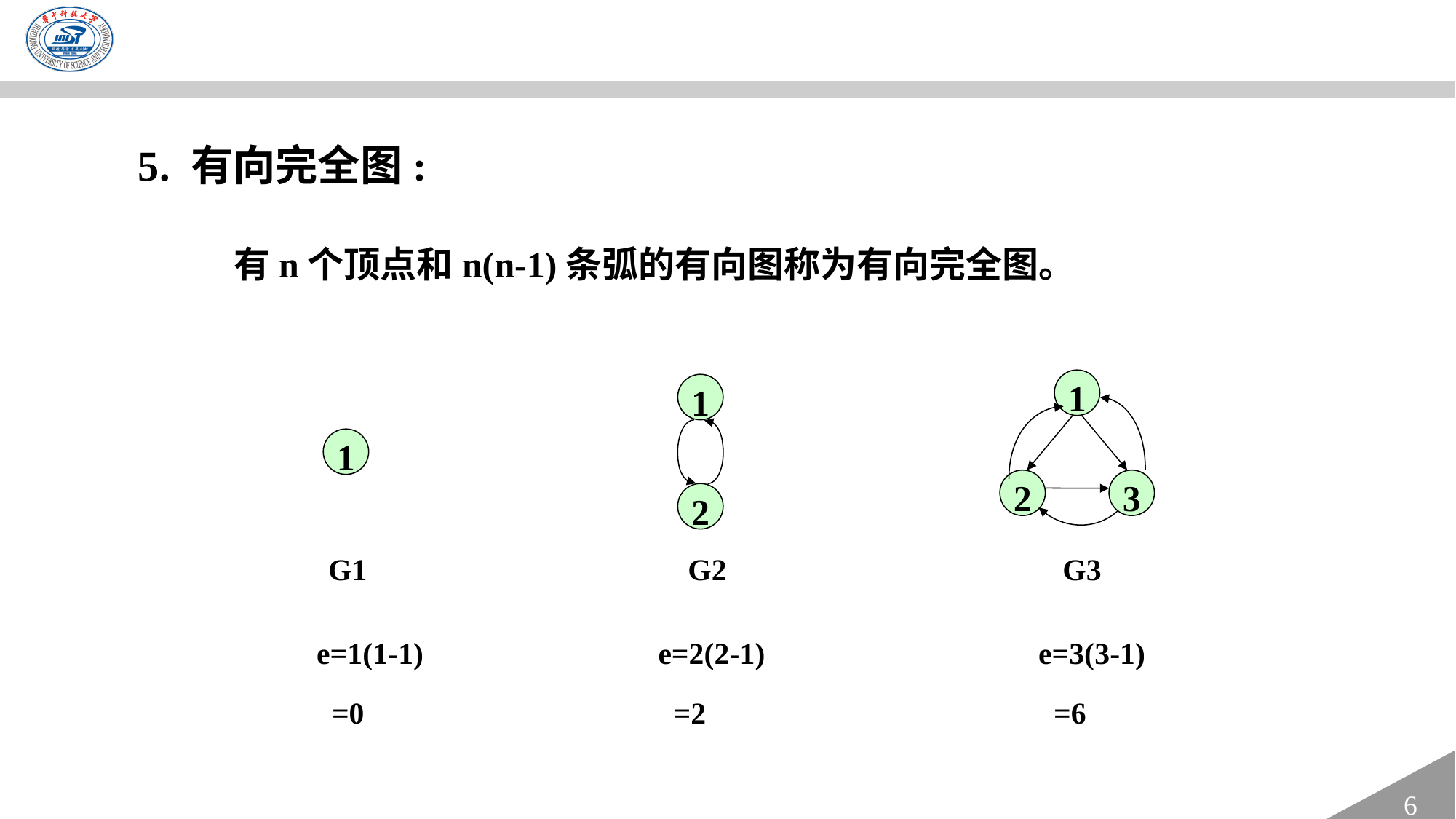

5. 有向完全图:
有n个顶点和n(n-1)条弧的有向图称为有向完全图。
1

2
3

1

2
1
G1                                          G2                                            G3
e=3(3-1)
  =6
e=1(1-1)
  =0
e=2(2-1)
  =2